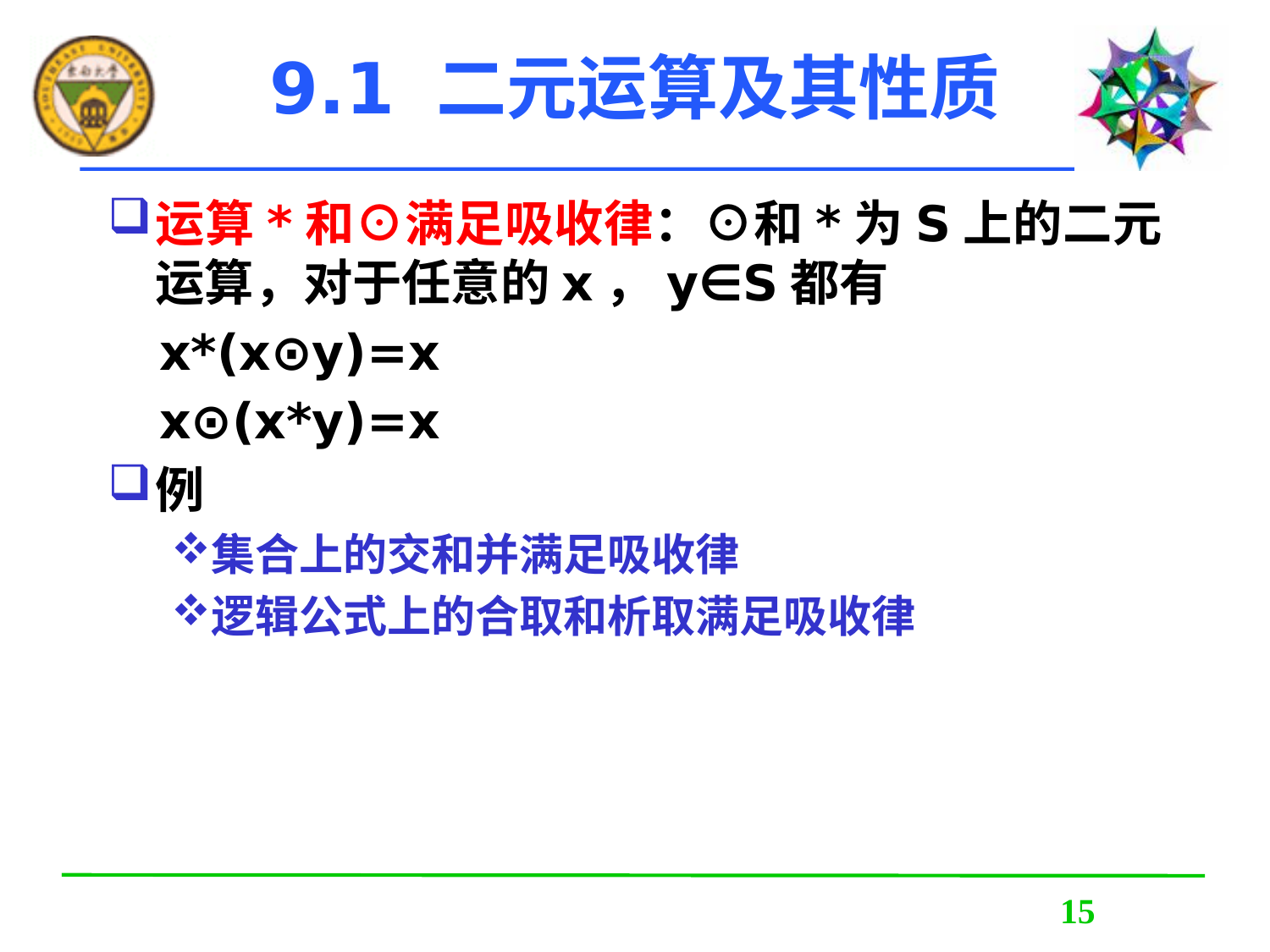

# 9.1 二元运算及其性质
运算*和⊙满足吸收律：⊙和*为S上的二元运算，对于任意的x，y∈S都有
   x*(x⊙y)=x
   x⊙(x*y)=x
例
集合上的交和并满足吸收律
逻辑公式上的合取和析取满足吸收律